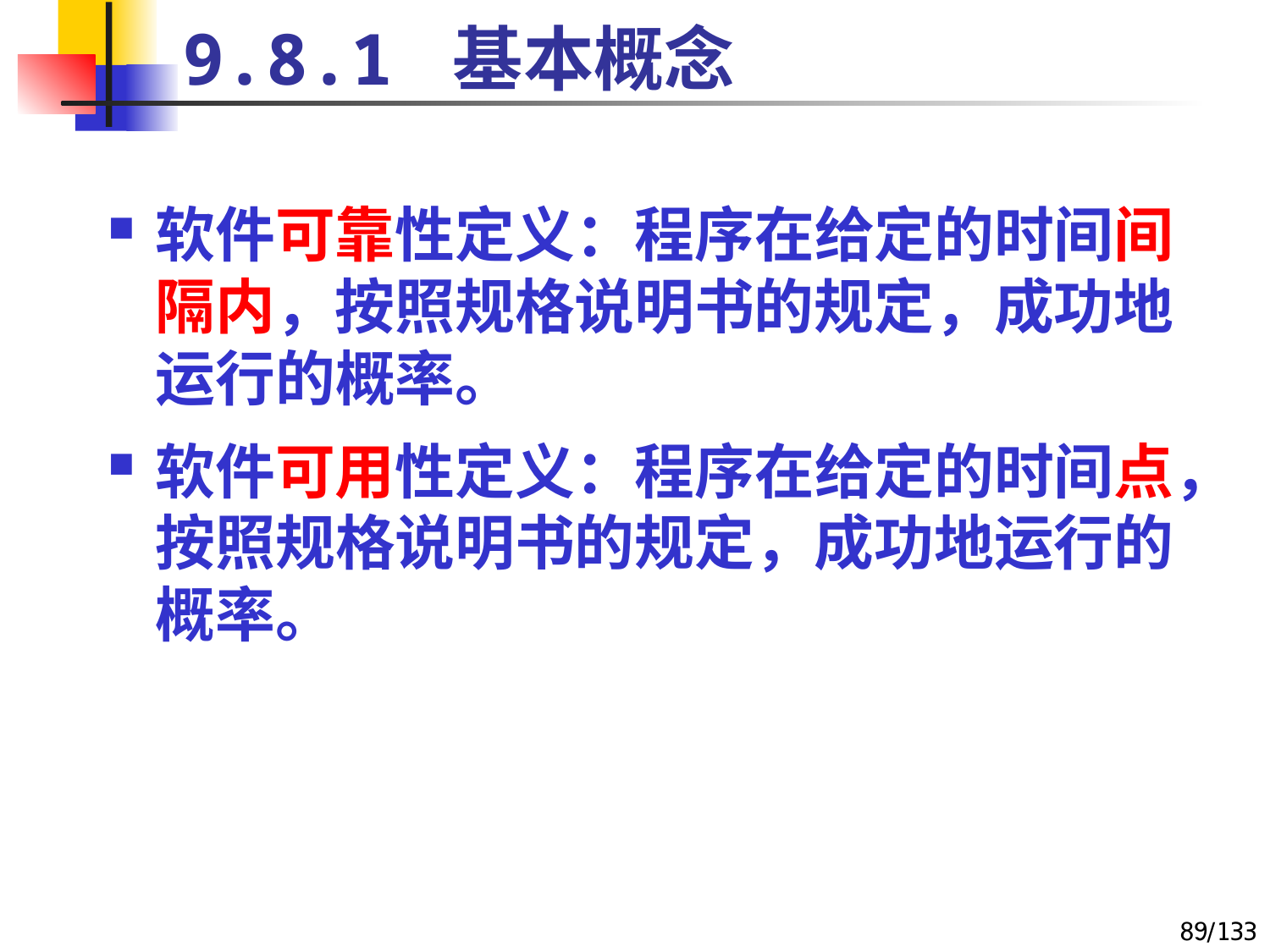

# 9.8.1 基本概念
软件可靠性定义：程序在给定的时间间隔内，按照规格说明书的规定，成功地运行的概率。
软件可用性定义：程序在给定的时间点，按照规格说明书的规定，成功地运行的概率。

89/133